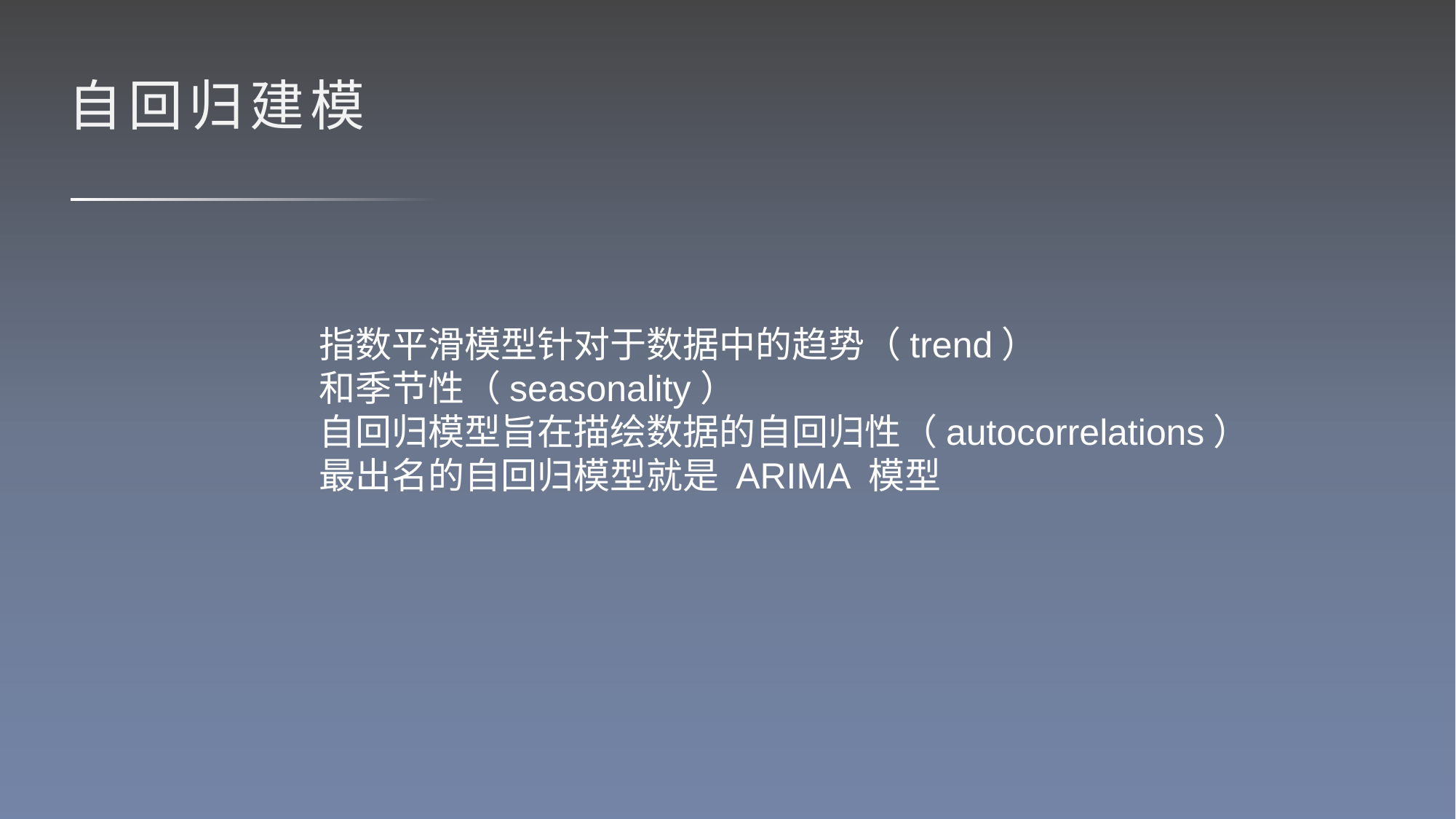

# 自回归建模
指数平滑模型针对于数据中的趋势（trend）
和季节性（seasonality）
自回归模型旨在描绘数据的自回归性（autocorrelations）
最出名的自回归模型就是 ARIMA 模型